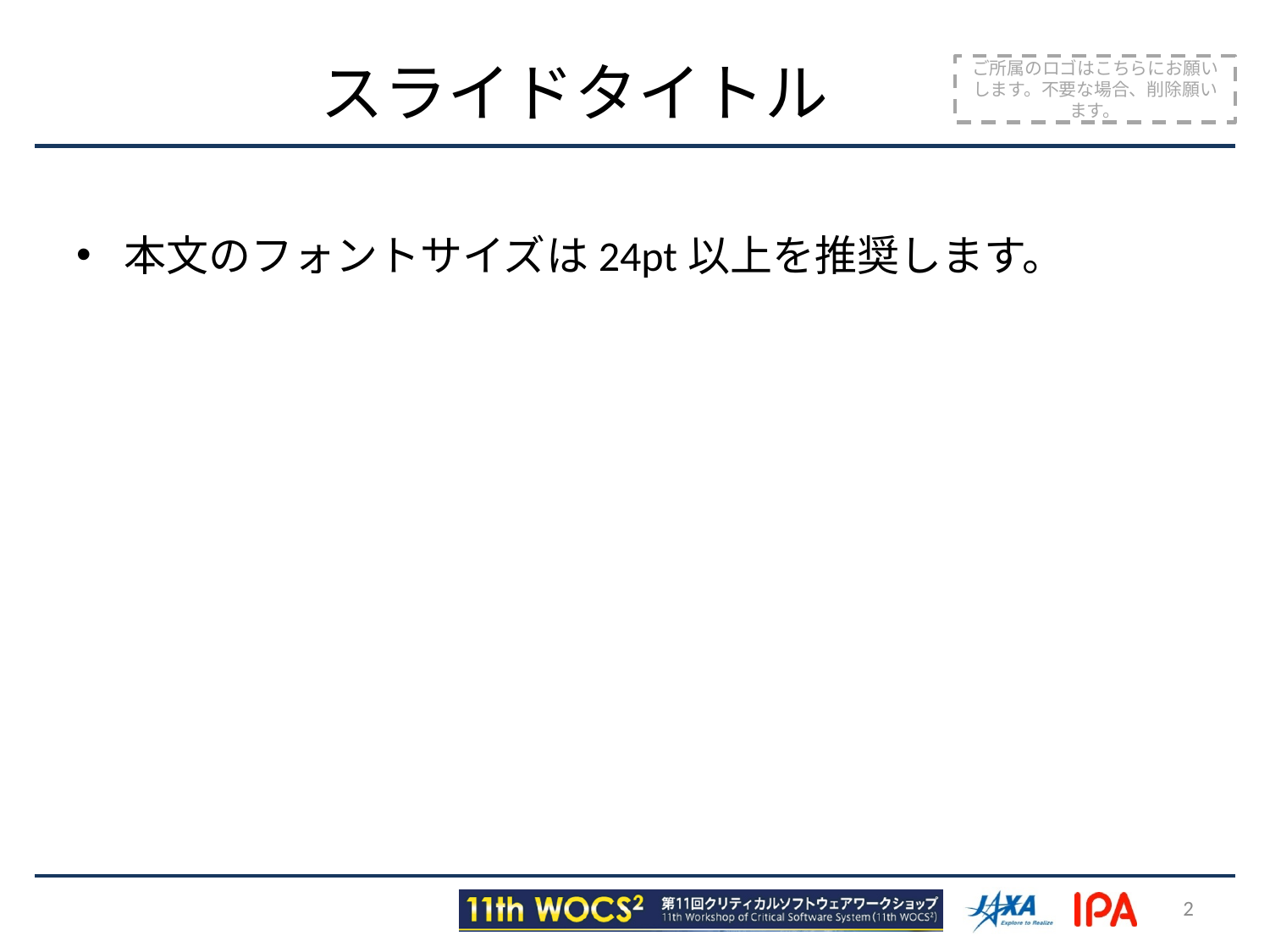

# スライドタイトル
ご所属のロゴはこちらにお願いします。不要な場合、削除願います。
本文のフォントサイズは24pt以上を推奨します。
2